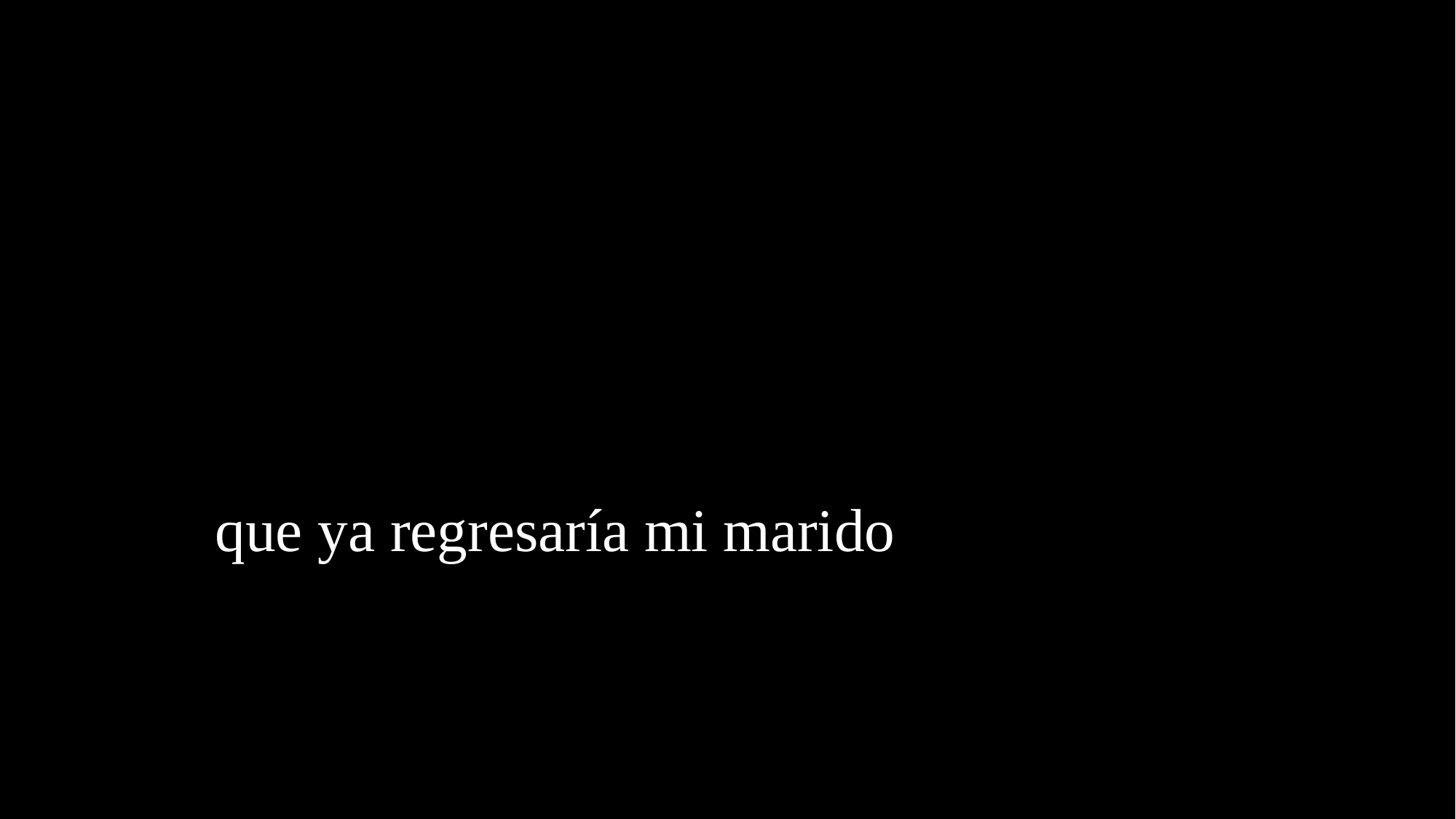

que ya regresaría mi marido

マルガリータ: そのうち主人は戻ってくるから、